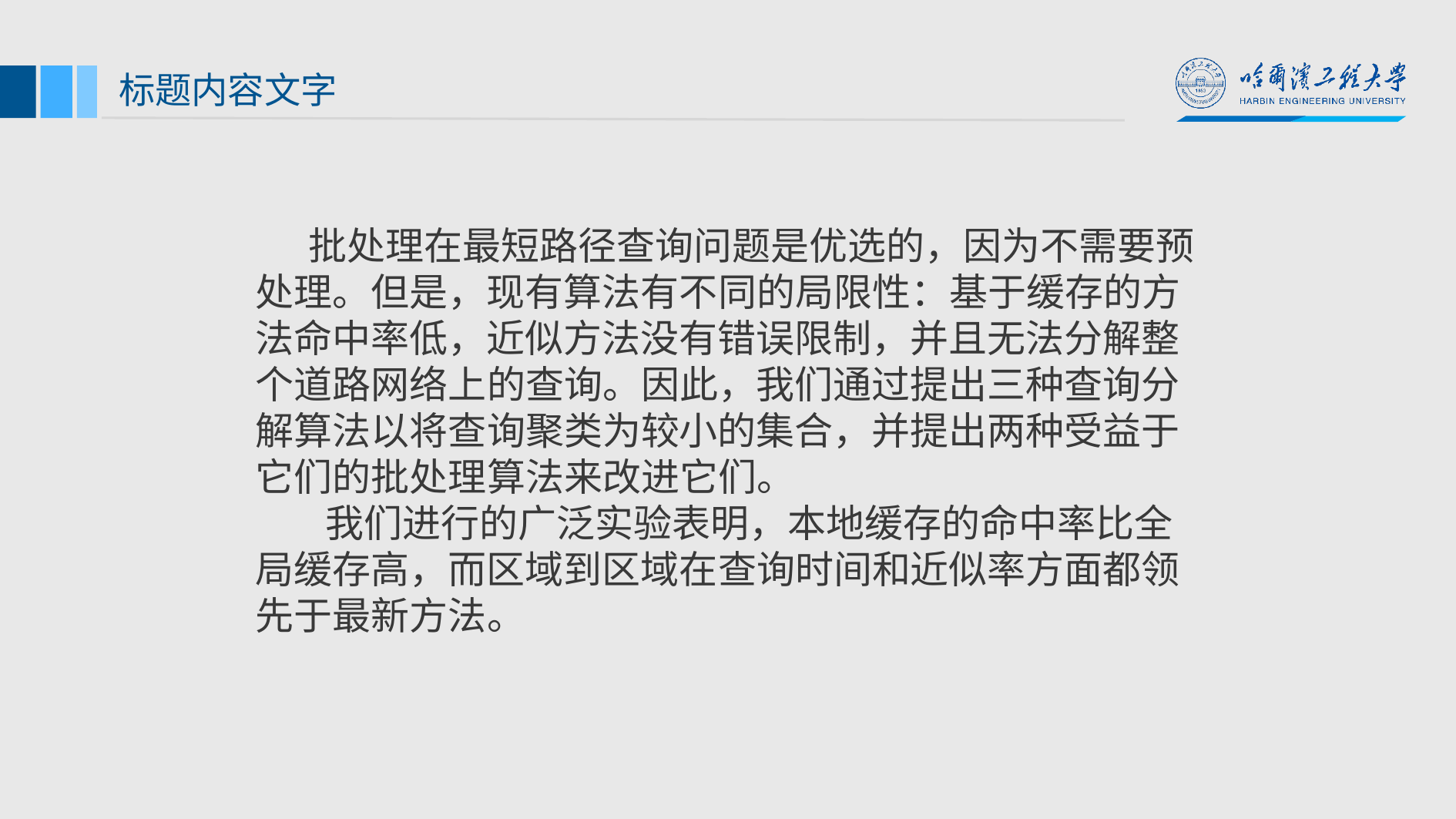

标题内容文字
       批处理在最短路径查询问题是优选的，因为不需要预处理。但是，现有算法有不同的局限性：基于缓存的方法命中率低，近似方法没有错误限制，并且无法分解整个道路网络上的查询。因此，我们通过提出三种查询分解算法以将查询聚类为较小的集合，并提出两种受益于它们的批处理算法来改进它们。
       我们进行的广泛实验表明，本地缓存的命中率比全局缓存高，而区域到区域在查询时间和近似率方面都领先于最新方法。